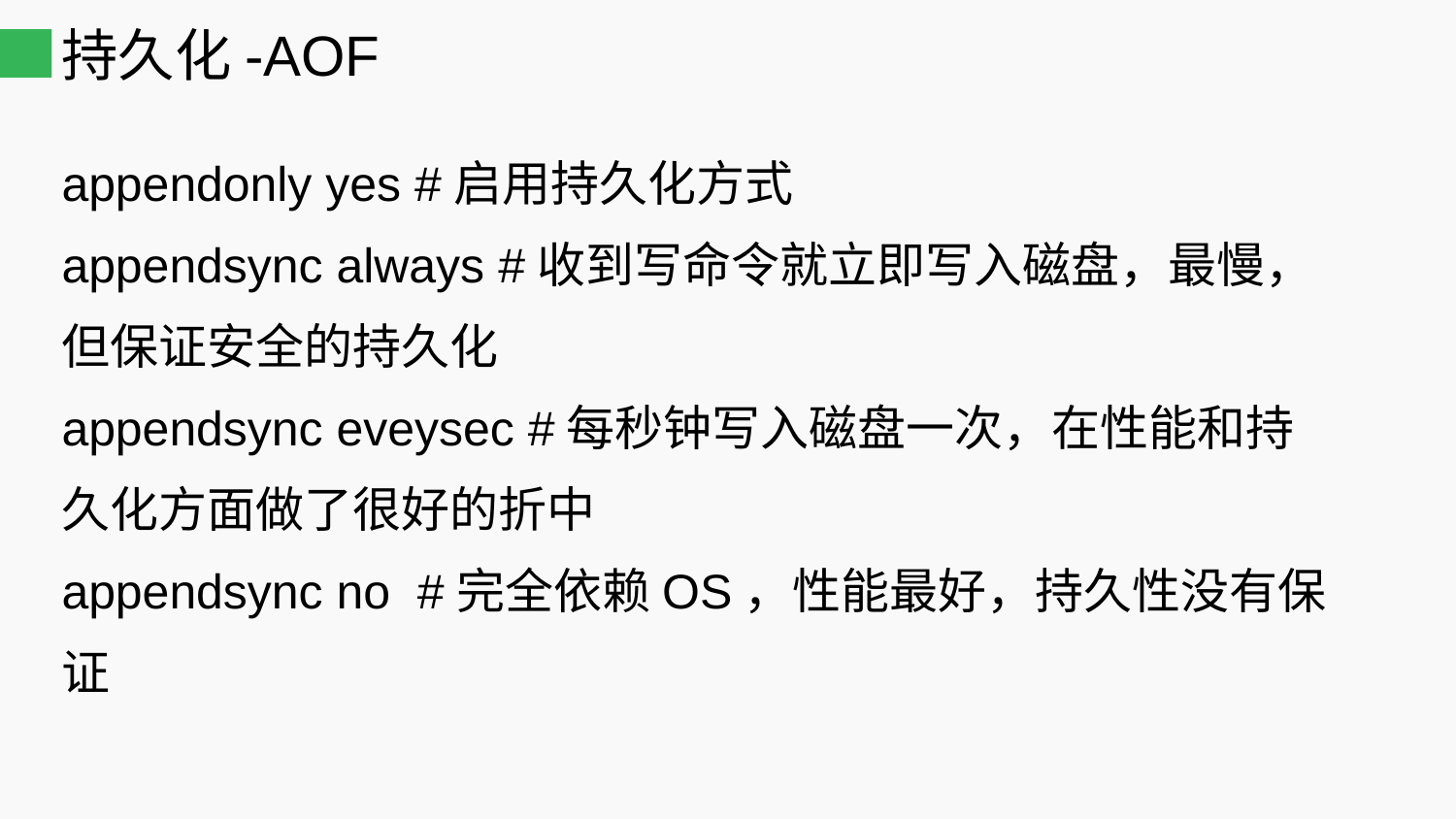

# 持久化-AOF

appendonly yes #启用持久化方式
appendsync always #收到写命令就立即写入磁盘，最慢，但保证安全的持久化
appendsync eveysec #每秒钟写入磁盘一次，在性能和持久化方面做了很好的折中
appendsync no  #完全依赖OS，性能最好，持久性没有保证